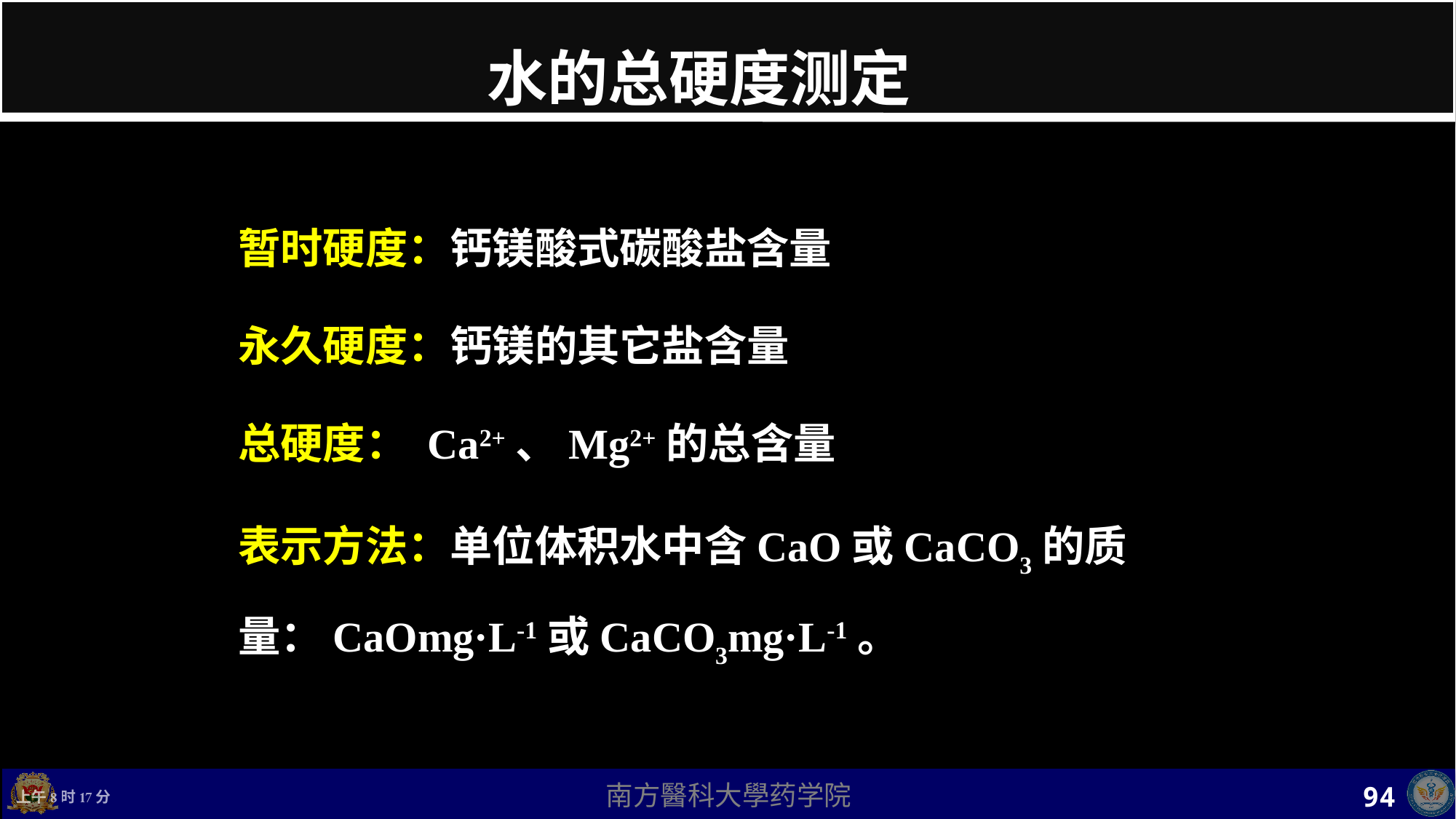

# 水的总硬度测定
暂时硬度：钙镁酸式碳酸盐含量
永久硬度：钙镁的其它盐含量
总硬度： Ca2+、Mg2+的总含量
表示方法：单位体积水中含CaO或CaCO3的质量：CaOmg·L-1或CaCO3mg·L-1。
上午8时17分
94